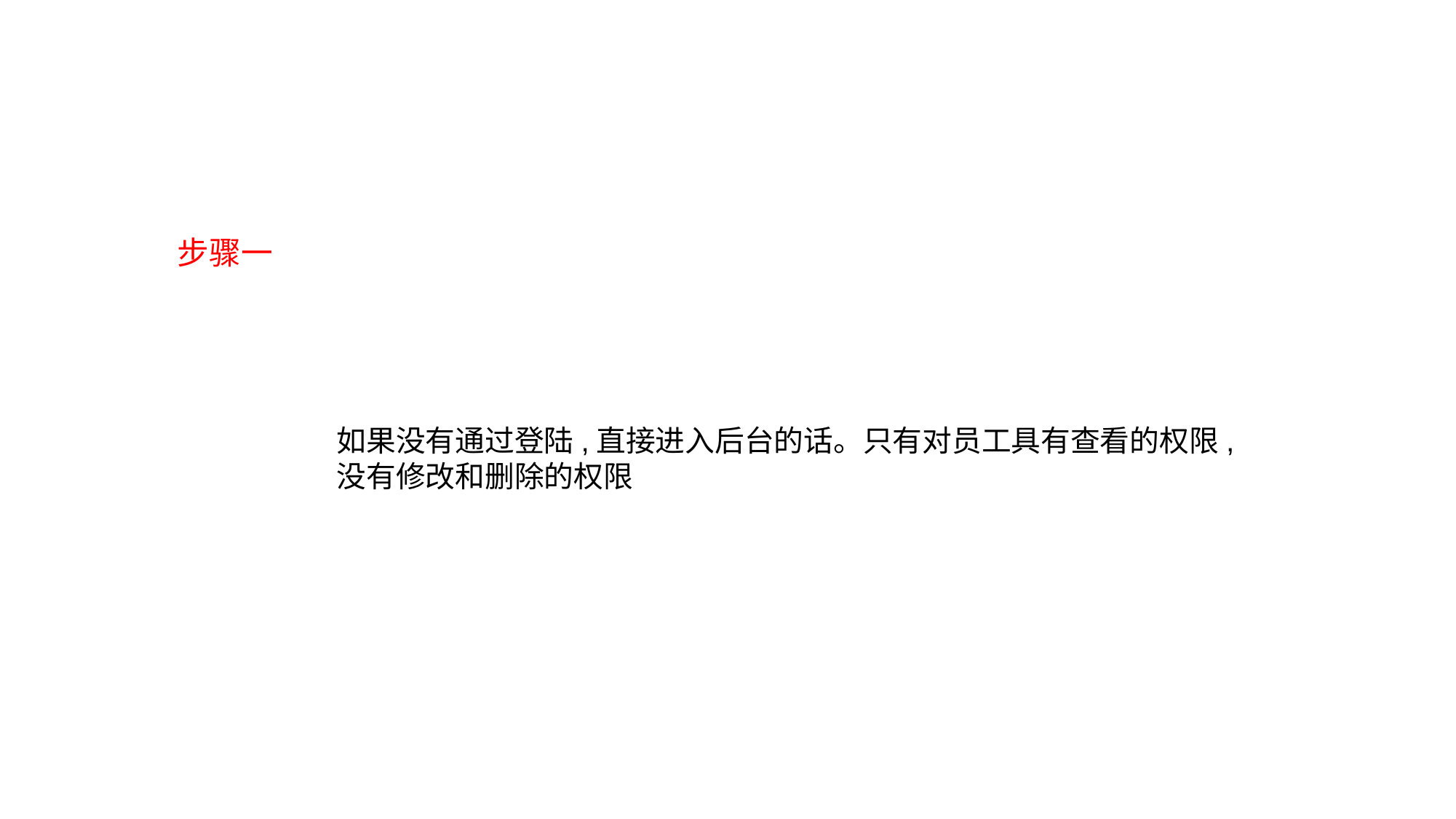

步骤一

如果没有通过登陆,直接进入后台的话。只有对员工具有查看的权限,
没有修改和删除的权限